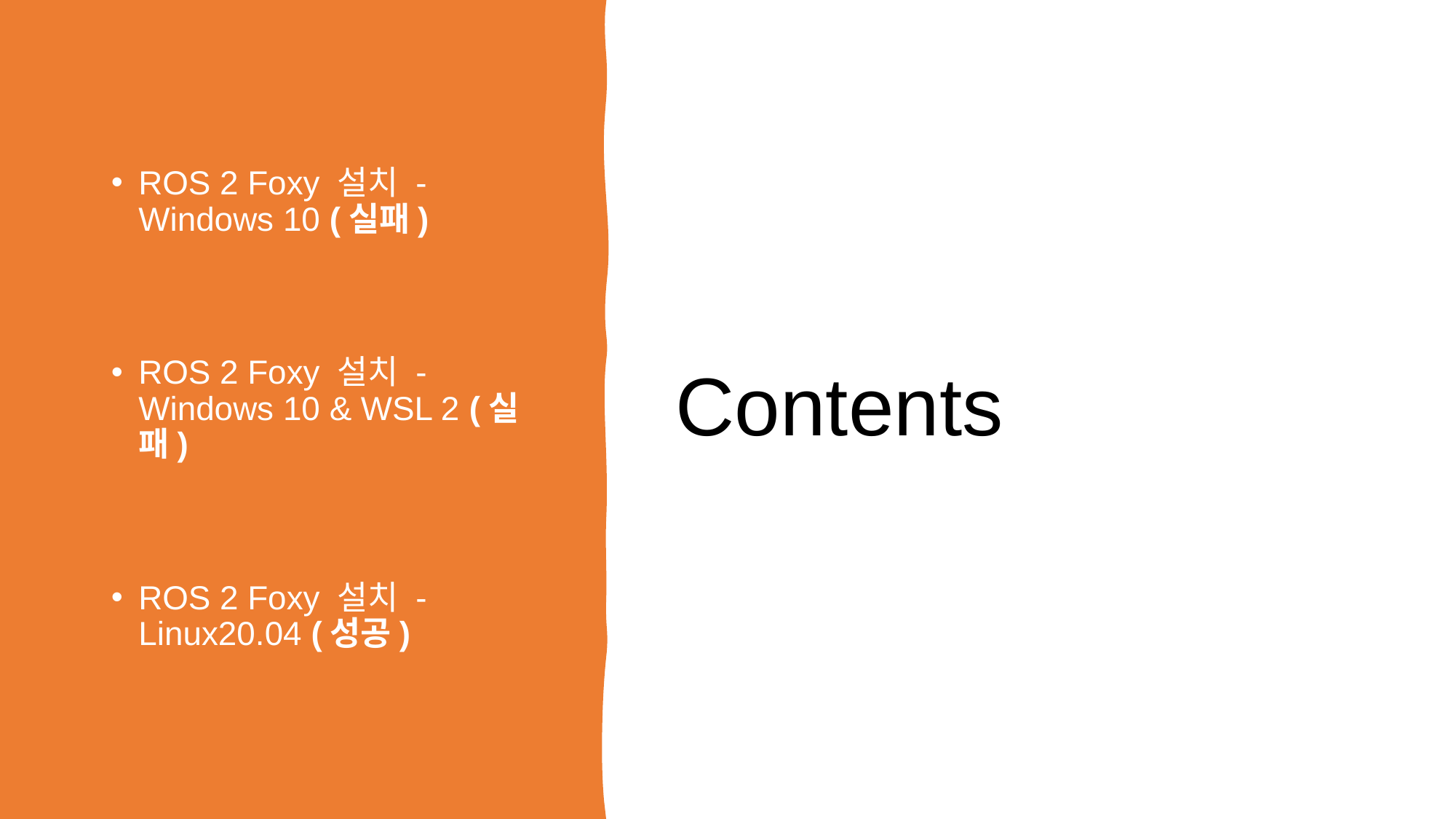

ROS 2 Foxy 설치 - Windows 10 (실패)

ROS 2 Foxy 설치 - Windows 10 & WSL 2 (실패)

ROS 2 Foxy 설치 - Linux20.04 (성공)
# Contents